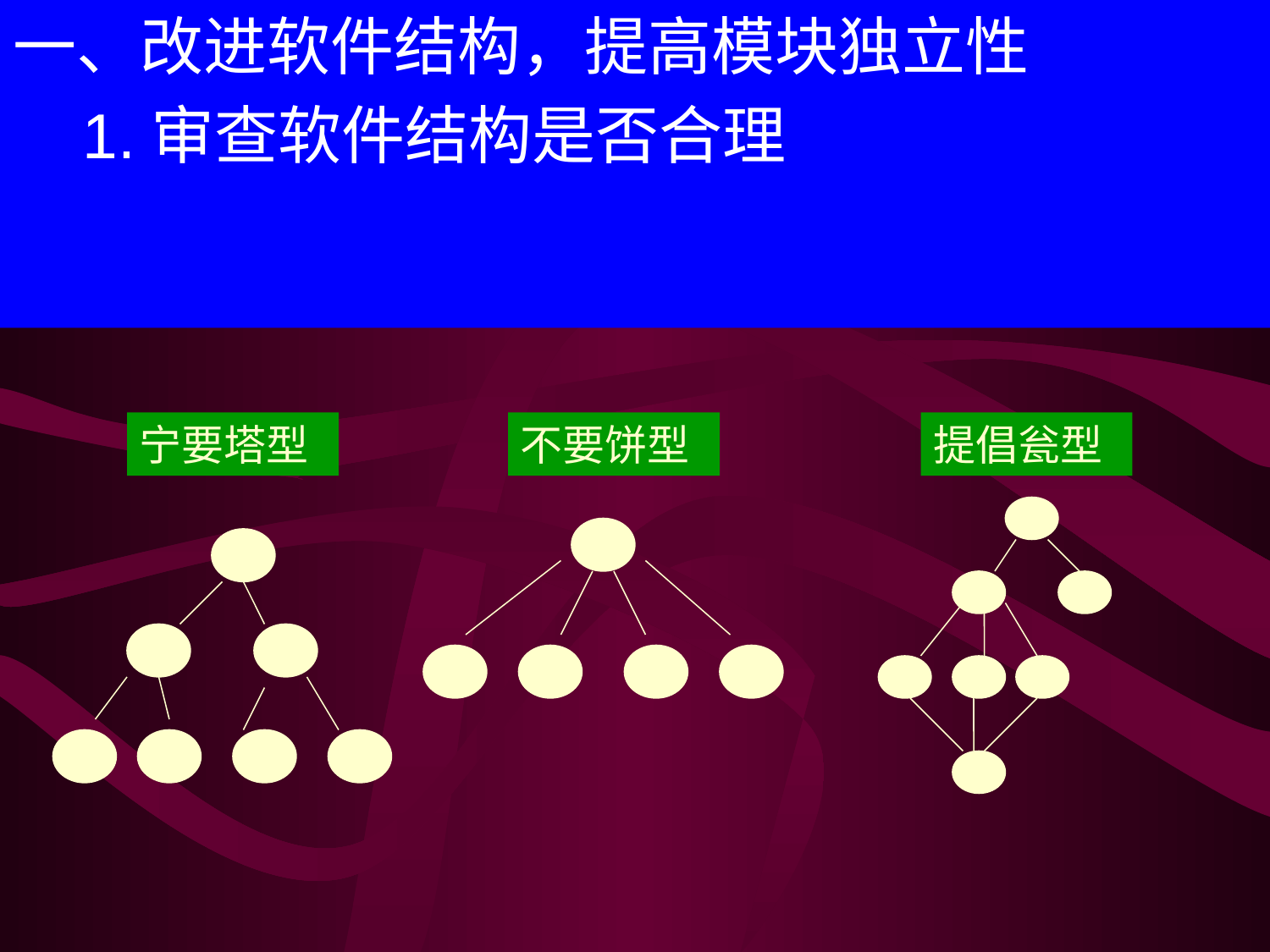

一、改进软件结构，提高模块独立性
    1.审查软件结构是否合理

宁要塔型

不要饼型

提倡瓮型

47